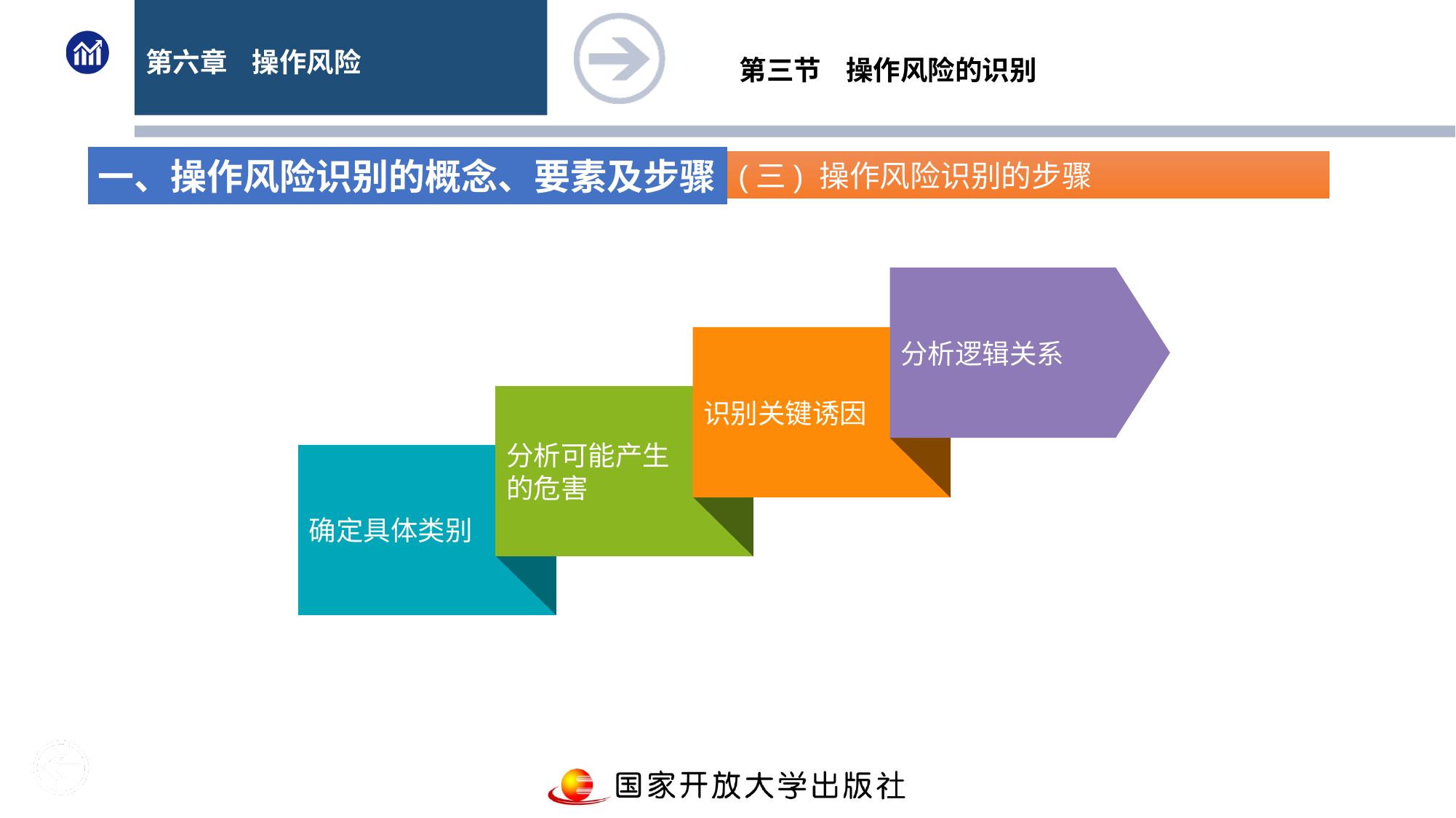

第三节    操作风险的识别
第六章    操作风险
一、操作风险识别的概念、要素及步骤
(三) 操作风险识别的步骤
分析逻辑关系
识别关键诱因
分析可能产生
的危害

确定具体类别